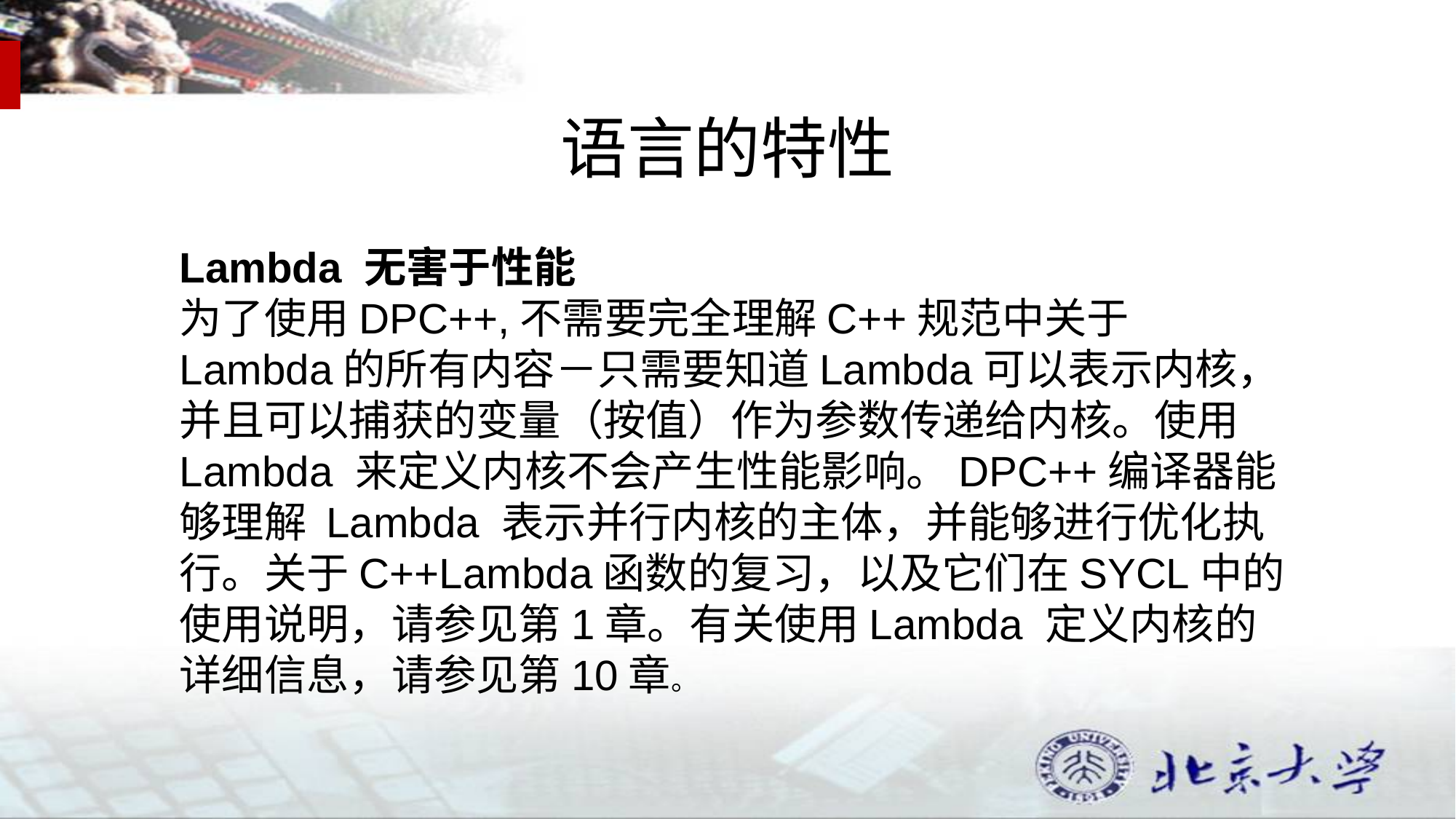

# 语言的特性

Lambda 无害于性能
为了使用DPC++,不需要完全理解C++规范中关于Lambda的所有内容－只需要知道Lambda可以表示内核，并且可以捕获的变量（按值）作为参数传递给内核。使用 Lambda 来定义内核不会产生性能影响。DPC++编译器能够理解 Lambda 表示并行内核的主体，并能够进行优化执行。关于C++Lambda函数的复习，以及它们在SYCL中的使用说明，请参见第1章。有关使用Lambda 定义内核的详细信息，请参见第10章。